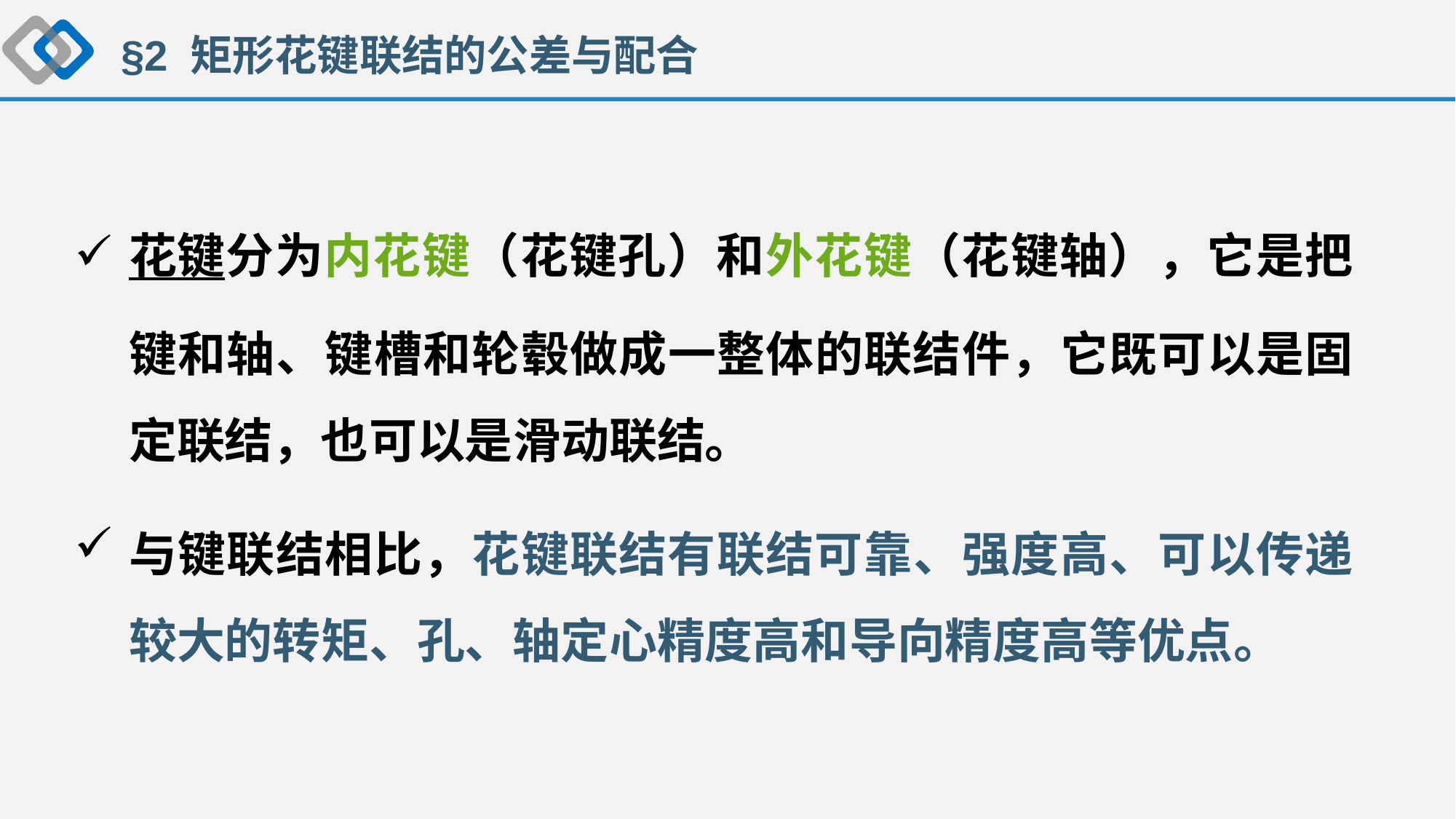

§2 矩形花键联结的公差与配合
花键分为内花键（花键孔）和外花键（花键轴），它是把键和轴、键槽和轮毂做成一整体的联结件，它既可以是固定联结，也可以是滑动联结。
与键联结相比，花键联结有联结可靠、强度高、可以传递较大的转矩、孔、轴定心精度高和导向精度高等优点。